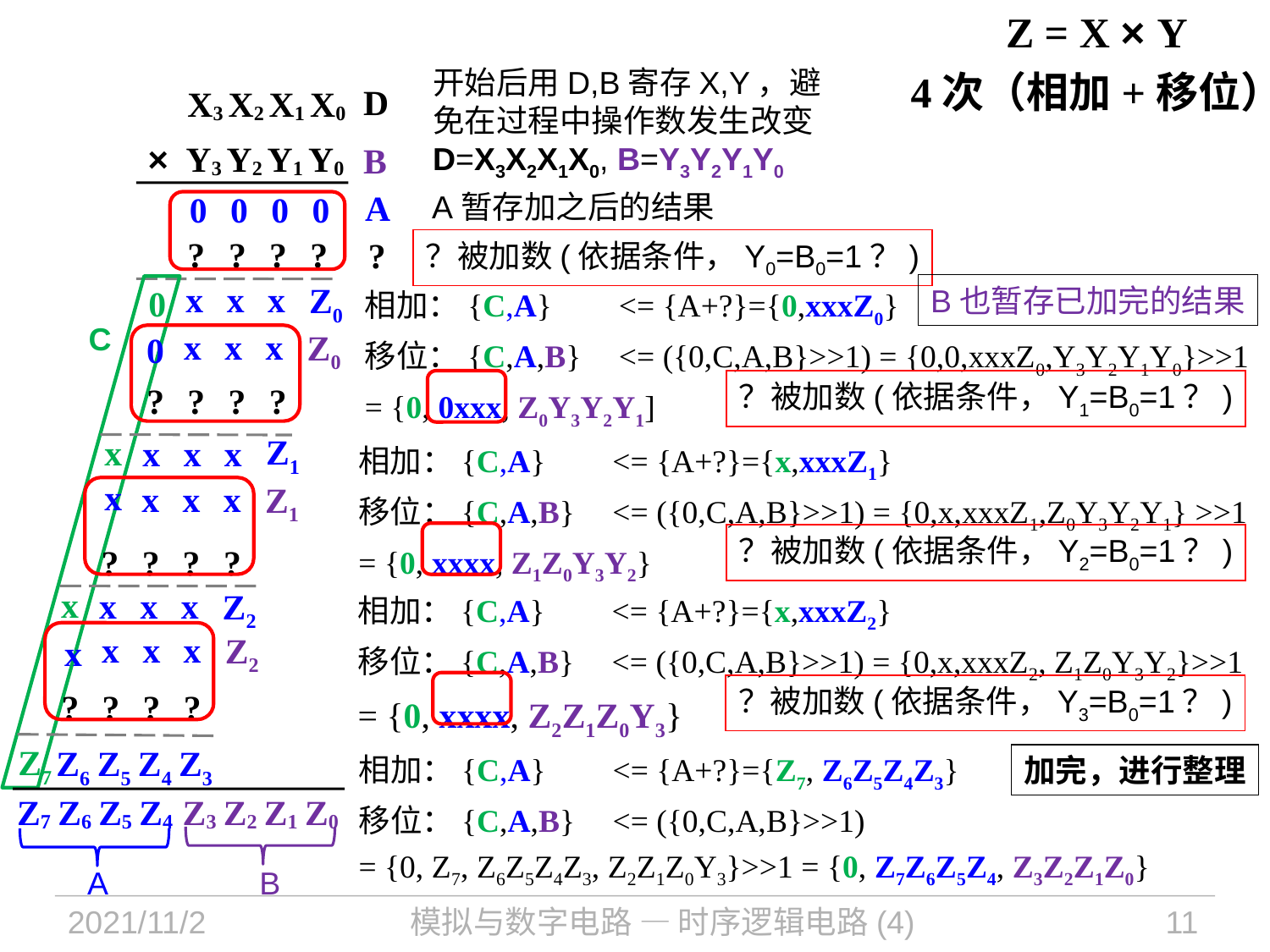

Z = X × Y
4次（相加+移位）
开始后用D,B寄存X,Y，避免在过程中操作数发生改变 D=X3X2X1X0, B=Y3Y2Y1Y0
D
B
X3
X2
X1
X0
×
Y3
Y2
Y1
Y0
A暂存加之后的结果
A
0
0
0
0

?
?
?
?
?
？被加数(依据条件，Y0=B0=1？)

x
x
x
Z0
0
相加：{C,A}	<= {A+?}={0,xxxZ0}
移位：{C,A,B}	<= ({0,C,A,B}>>1) = {0,0,xxxZ0,Y3Y2Y1Y0}>>1
= {0, 0xxx, Z0Y3Y2Y1]

C
x
x
x
Z0
0

？被加数(依据条件，Y1=B0=1？)
?
?
?
?

B也暂存已加完的结果
Z1
x
x
x
x

相加：{C,A}	<= {A+?}={x,xxxZ1}
移位：{C,A,B}	<= ({0,C,A,B}>>1) = {0,x,xxxZ1,Z0Y3Y2Y1} >>1
= {0, xxxx, Z1Z0Y3Y2}

x
x
x
x
Z1

？被加数(依据条件，Y2=B0=1？)
?
?
?
?

x
x
x
x
Z2
相加：{C,A}	<= {A+?}={x,xxxZ2}
移位：{C,A,B}	<= ({0,C,A,B}>>1) = {0,x,xxxZ2, Z1Z0Y3Y2}>>1
= {0, xxxx, Z2Z1Z0Y3}

x
x
x
Z2
x

？被加数(依据条件，Y3=B0=1？)
?
?
?
?

Z7
Z6
Z5
Z4
Z3
加完，进行整理
相加：{C,A}	<= {A+?}={Z7, Z6Z5Z4Z3}
移位：{C,A,B}	<= ({0,C,A,B}>>1)
= {0, Z7, Z6Z5Z4Z3, Z2Z1Z0Y3}>>1 = {0, Z7Z6Z5Z4, Z3Z2Z1Z0}

Z7
Z6
Z5
Z4
Z3
Z2
Z1
Z0

A                 B
2021/11/2
模拟与数字电路 — 时序逻辑电路(4)
11